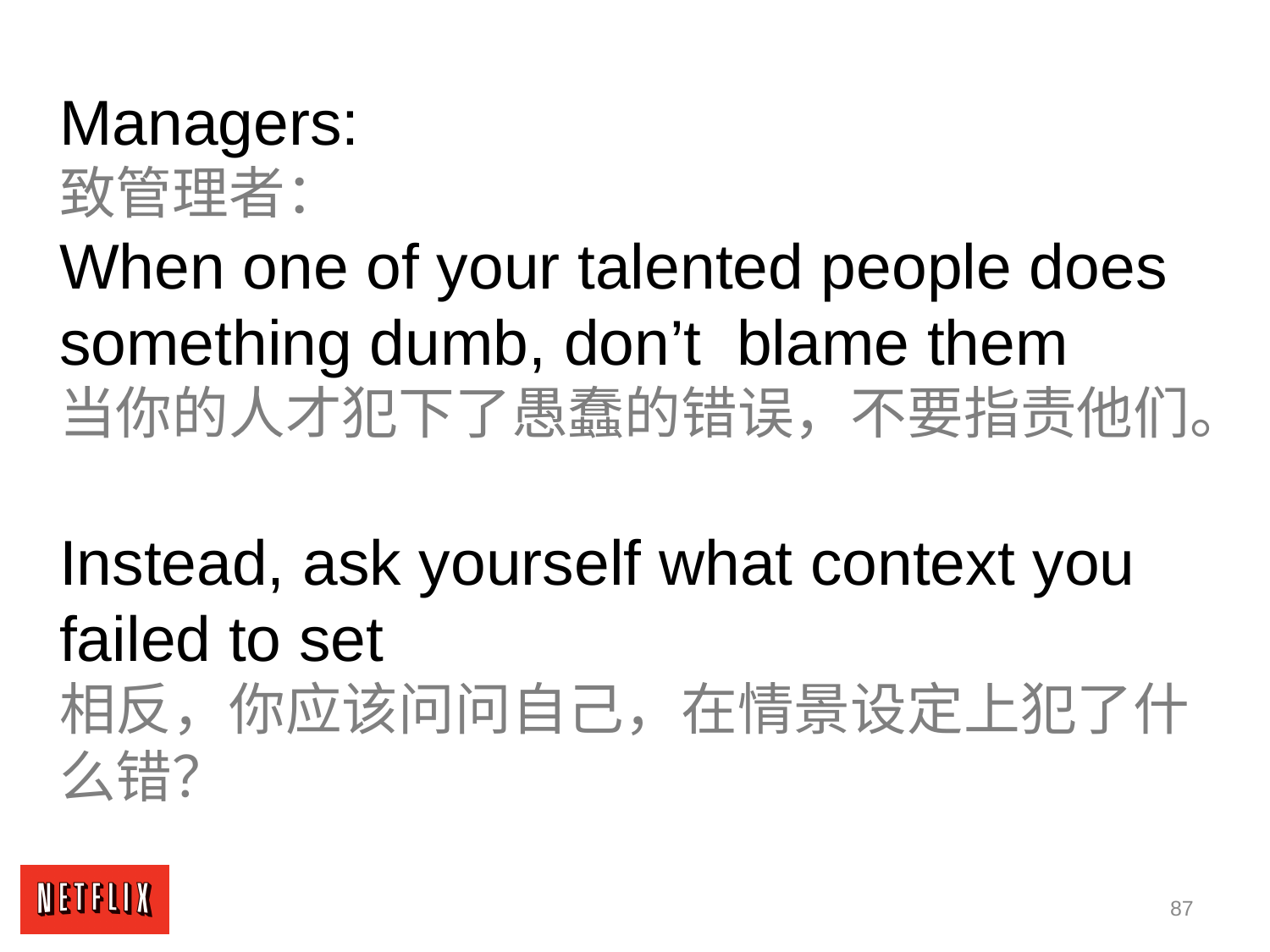

Managers:
致管理者：
When one of your talented people does something dumb, don’t  blame them
当你的人才犯下了愚蠢的错误，不要指责他们。
Instead, ask yourself what context you failed to set
相反，你应该问问自己，在情景设定上犯了什么错？
87